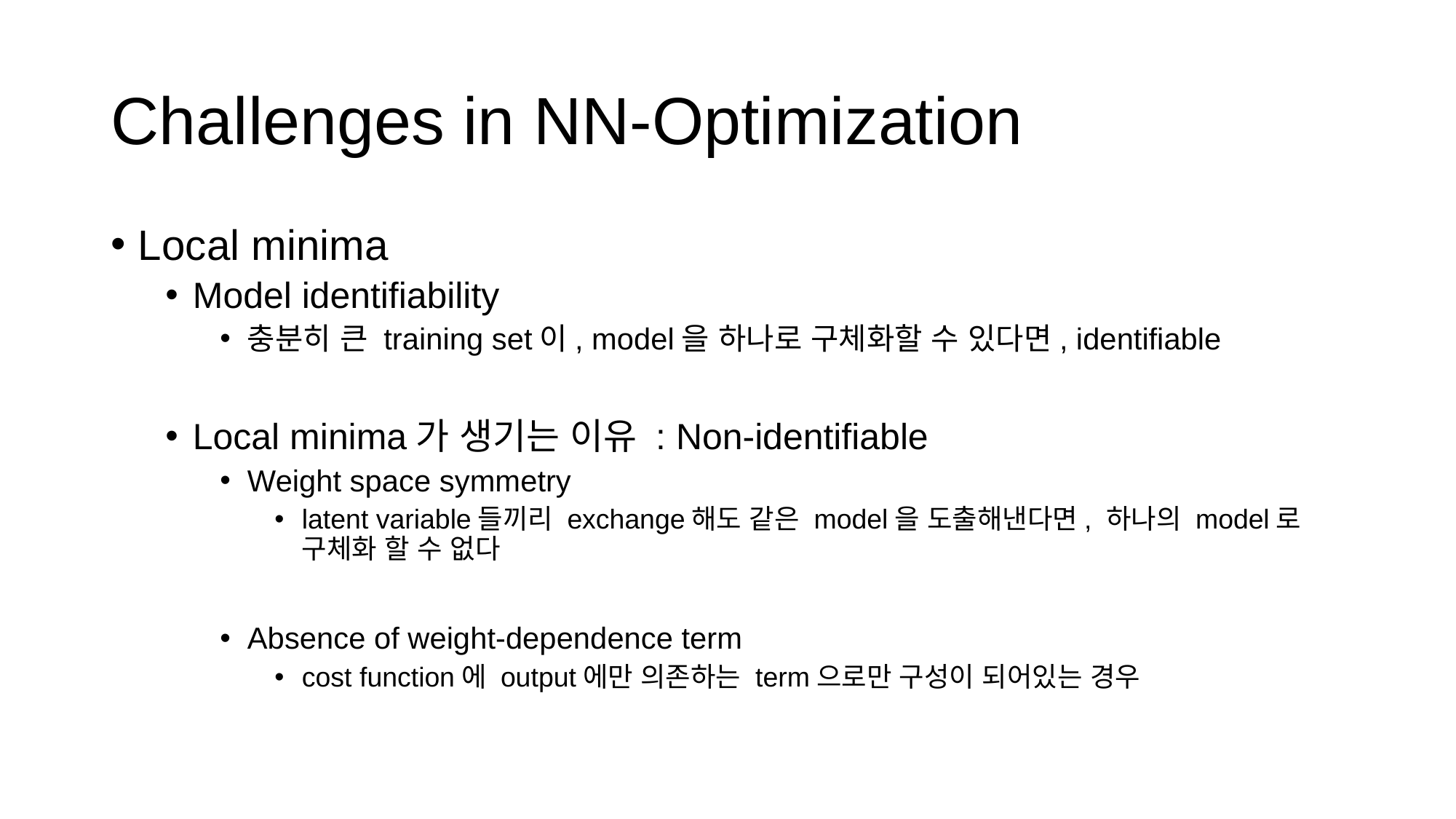

# Challenges in NN-Optimization
Local minima
Model identifiability
충분히 큰 training set이, model을 하나로 구체화할 수 있다면, identifiable

Local minima가 생기는 이유 : Non-identifiable
Weight space symmetry
latent variable들끼리 exchange해도 같은 model을 도출해낸다면, 하나의 model로 구체화 할 수 없다

Absence of weight-dependence term
cost function에 output에만 의존하는 term으로만 구성이 되어있는 경우